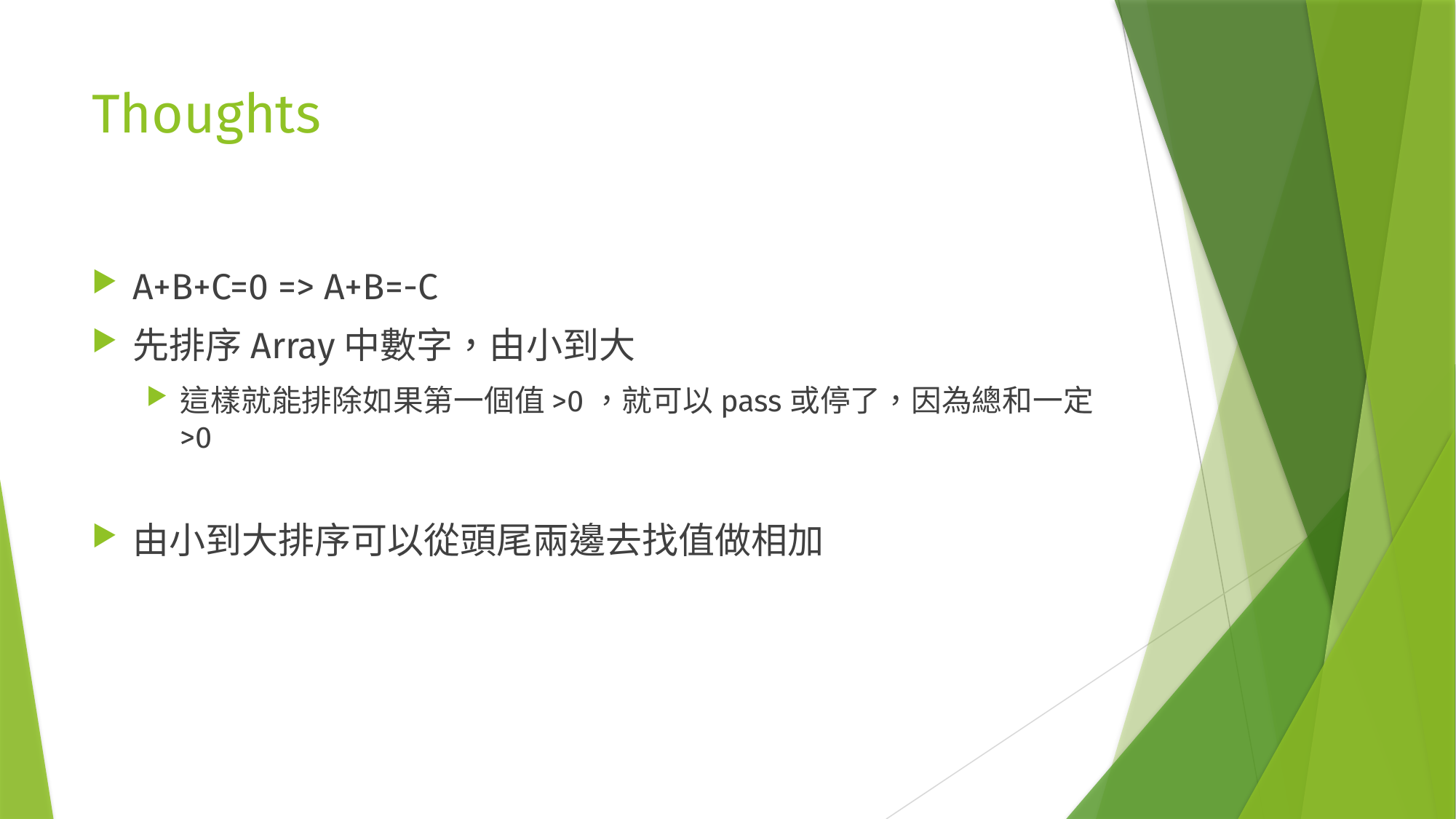

# Thoughts
A+B+C=0 => A+B=-C
先排序Array中數字，由小到大
這樣就能排除如果第一個值>0，就可以pass或停了，因為總和一定>0

由小到大排序可以從頭尾兩邊去找值做相加